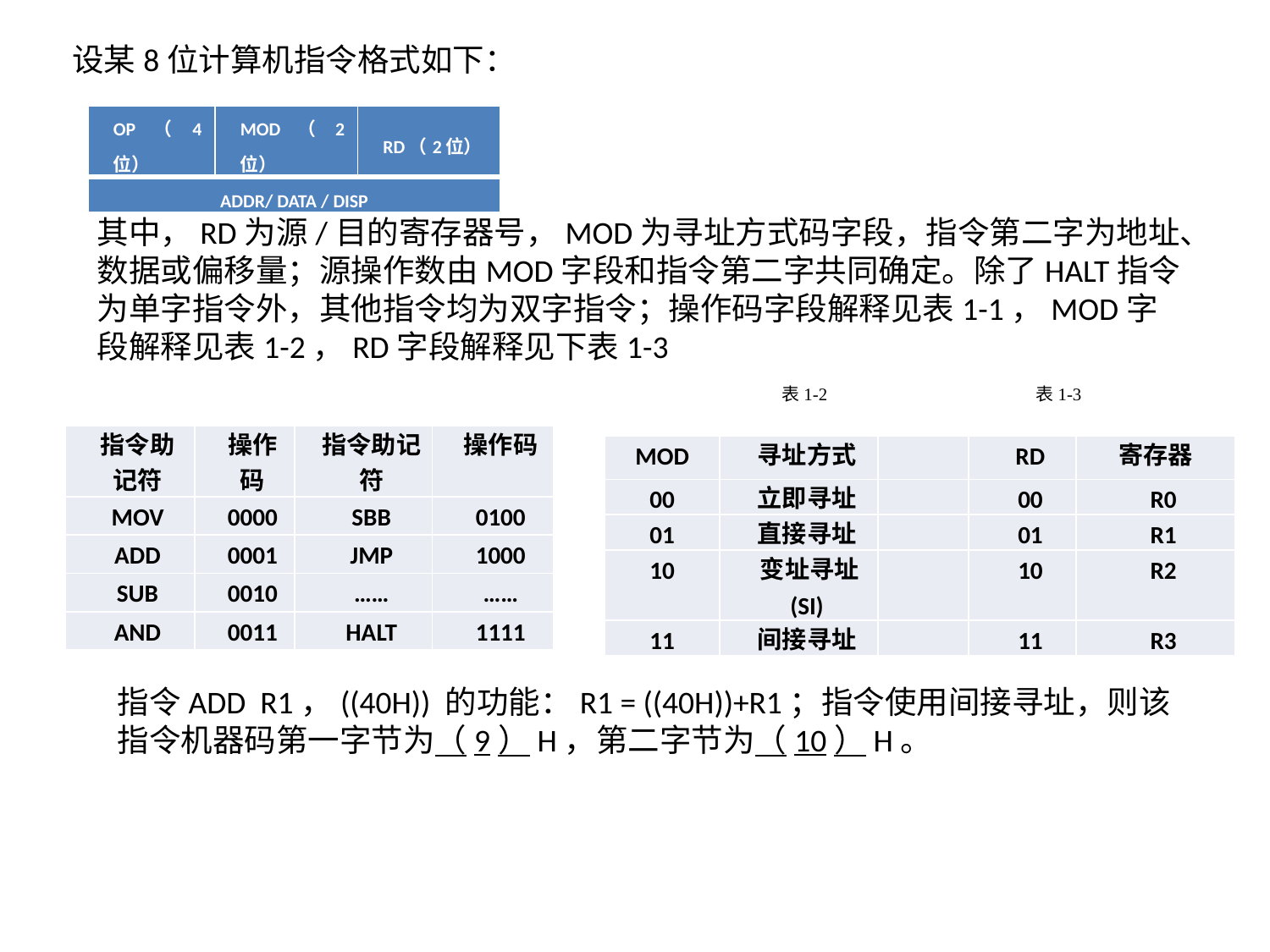

设某8位计算机指令格式如下：
| OP（4位） | MOD（2位） | RD（2位） |
| --- | --- | --- |
| ADDR/ DATA / DISP |  |  |
其中，RD为源/目的寄存器号，MOD为寻址方式码字段，指令第二字为地址、数据或偏移量；源操作数由MOD字段和指令第二字共同确定。除了HALT指令为单字指令外，其他指令均为双字指令；操作码字段解释见表1-1，MOD字段解释见表1-2，RD字段解释见下表1-3
表1-2                                              表1-3

| 指令助记符 | 操作码 | 指令助记符 | 操作码 |
| --- | --- | --- | --- |
| MOV | 0000 | SBB | 0100 |
| ADD | 0001 | JMP | 1000 |
| SUB | 0010 | …… | …… |
| AND | 0011 | HALT | 1111 |
| MOD | 寻址方式 |  | RD | 寄存器 |
| --- | --- | --- | --- | --- |
| 00 | 立即寻址 |  | 00 | R0 |
| 01 | 直接寻址 |  | 01 | R1 |
| 10 | 变址寻址(SI) |  | 10 | R2 |
| 11 | 间接寻址 |  | 11 | R3 |
指令ADD  R1，((40H)) 的功能：R1 = ((40H))+R1；指令使用间接寻址，则该指令机器码第一字节为（9）H，第二字节为（10）H。